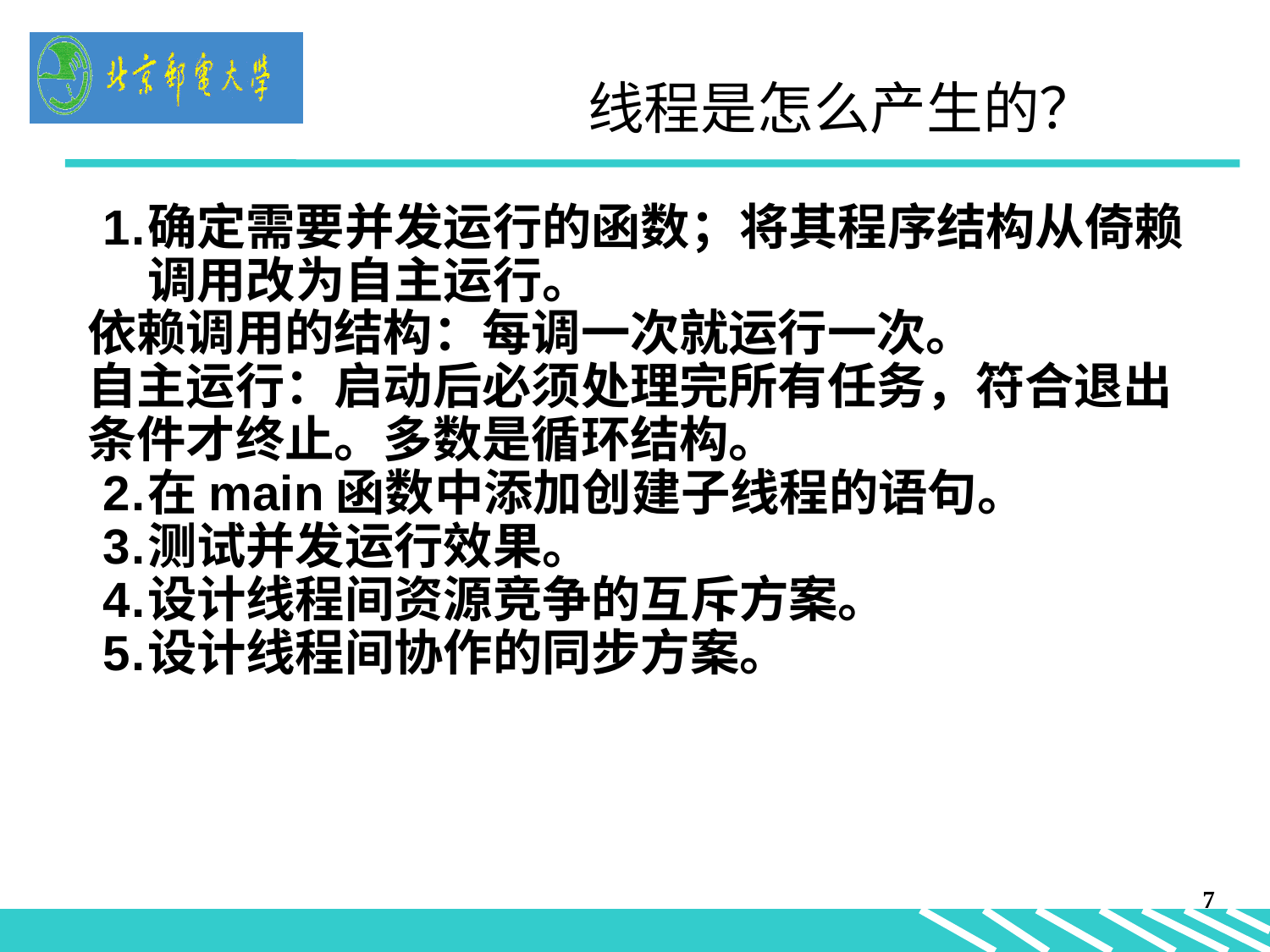

线程是怎么产生的？
确定需要并发运行的函数；将其程序结构从倚赖调用改为自主运行。
依赖调用的结构：每调一次就运行一次。
自主运行：启动后必须处理完所有任务，符合退出条件才终止。多数是循环结构。
在main函数中添加创建子线程的语句。
测试并发运行效果。
设计线程间资源竞争的互斥方案。
设计线程间协作的同步方案。
7